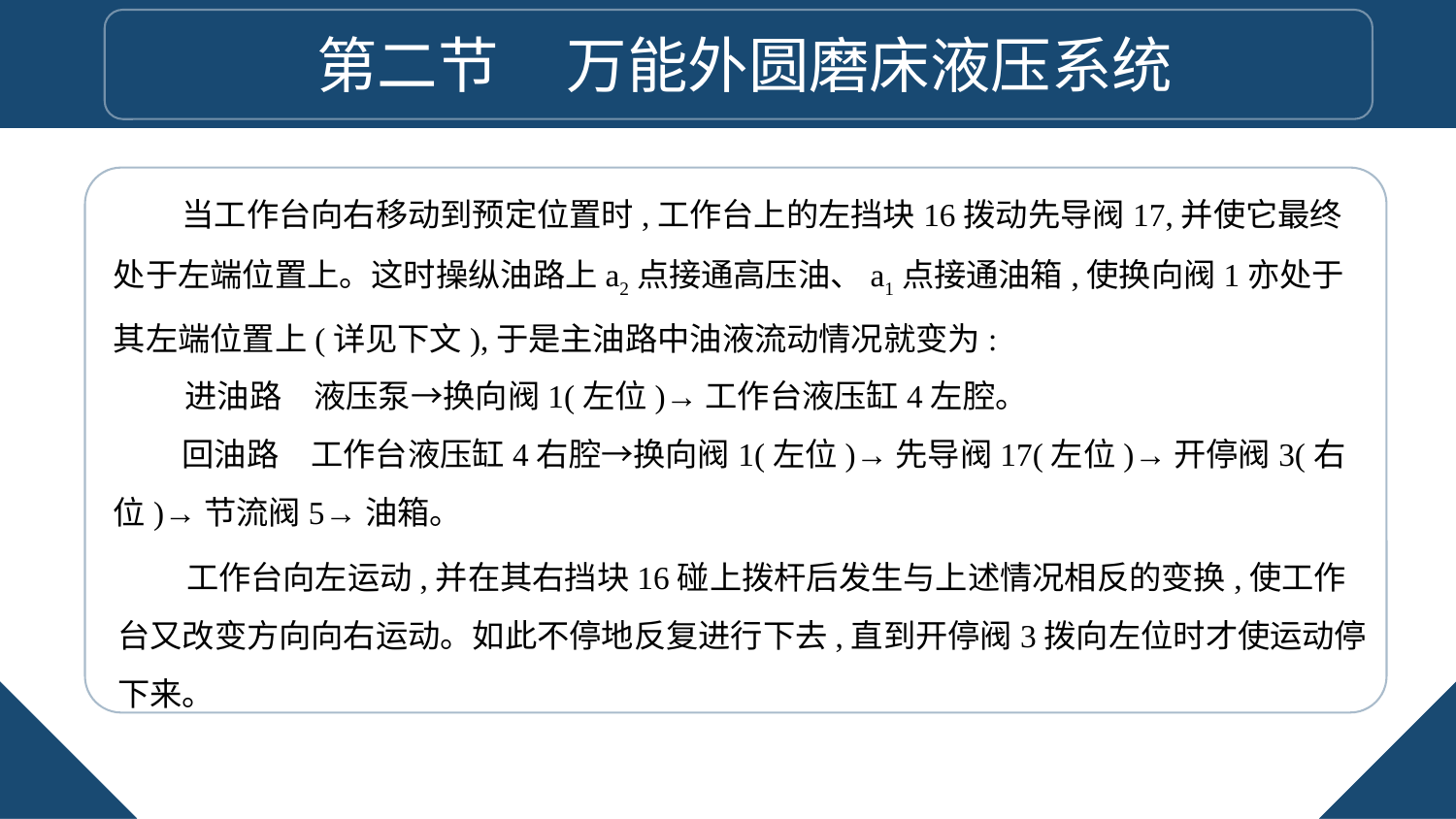

第二节     万能外圆磨床液压系统

当工作台向右移动到预定位置时,工作台上的左挡块16拨动先导阀17,并使它最终处于左端位置上。这时操纵油路上a2点接通高压油、a1点接通油箱,使换向阀1亦处于其左端位置上(详见下文),于是主油路中油液流动情况就变为:
进油路　液压泵→换向阀1(左位)→工作台液压缸4左腔。
回油路　工作台液压缸4右腔→换向阀1(左位)→先导阀17(左位)→开停阀3(右位)→节流阀5→油箱。
工作台向左运动,并在其右挡块16碰上拨杆后发生与上述情况相反的变换,使工作台又改变方向向右运动。如此不停地反复进行下去,直到开停阀3拨向左位时才使运动停下来。